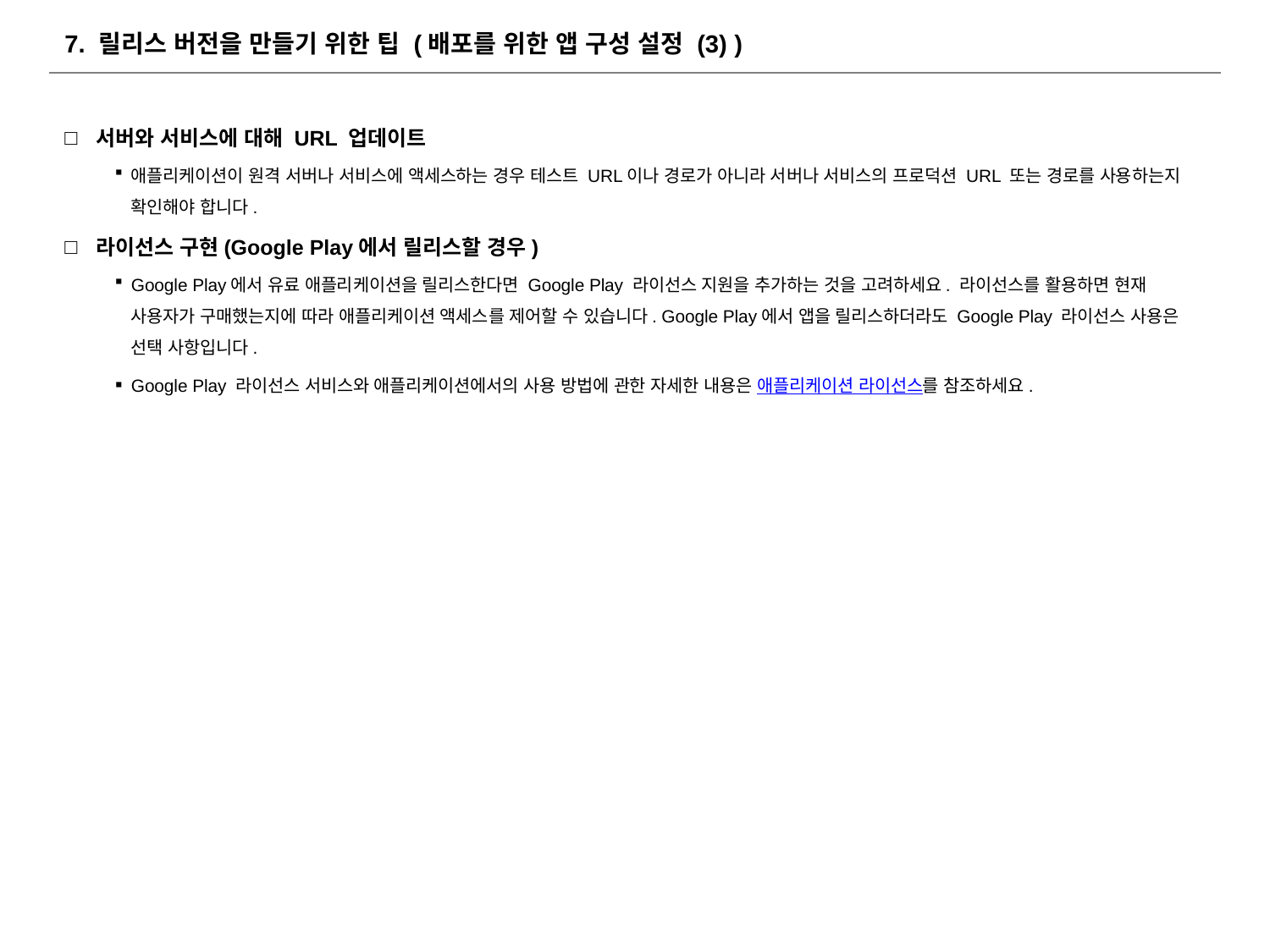

# 7. 릴리스 버전을 만들기 위한 팁 (배포를 위한 앱 구성 설정 (3) )

서버와 서비스에 대해 URL 업데이트
애플리케이션이 원격 서버나 서비스에 액세스하는 경우 테스트 URL이나 경로가 아니라 서버나 서비스의 프로덕션 URL 또는 경로를 사용하는지 확인해야 합니다.
라이선스 구현(Google Play에서 릴리스할 경우)
Google Play에서 유료 애플리케이션을 릴리스한다면 Google Play 라이선스 지원을 추가하는 것을 고려하세요. 라이선스를 활용하면 현재 사용자가 구매했는지에 따라 애플리케이션 액세스를 제어할 수 있습니다. Google Play에서 앱을 릴리스하더라도 Google Play 라이선스 사용은 선택 사항입니다.
Google Play 라이선스 서비스와 애플리케이션에서의 사용 방법에 관한 자세한 내용은 애플리케이션 라이선스를 참조하세요.